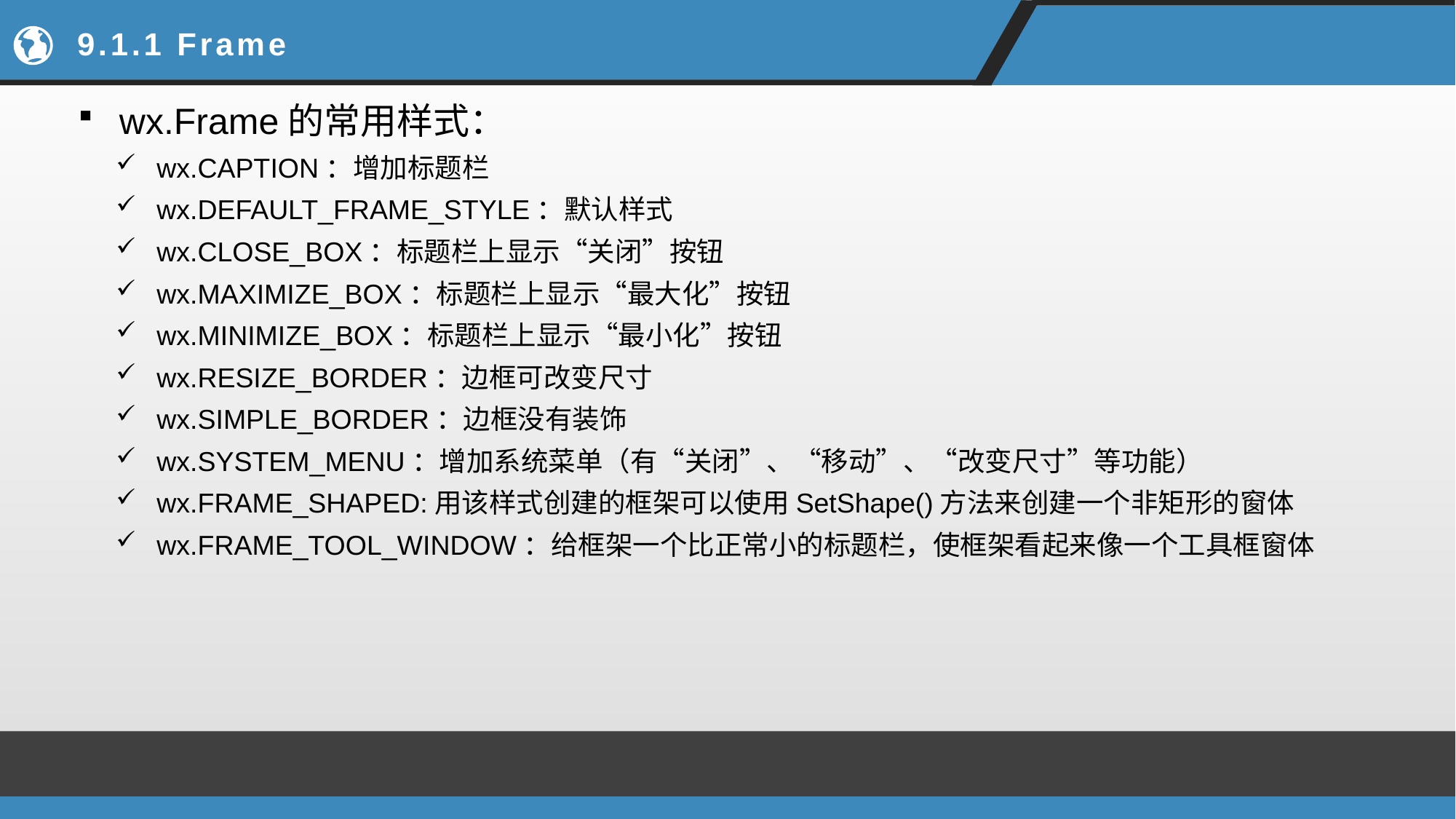

# 9.1.1 Frame

wx.Frame的常用样式：
wx.CAPTION：增加标题栏
wx.DEFAULT_FRAME_STYLE：默认样式
wx.CLOSE_BOX：标题栏上显示“关闭”按钮
wx.MAXIMIZE_BOX：标题栏上显示“最大化”按钮
wx.MINIMIZE_BOX：标题栏上显示“最小化”按钮
wx.RESIZE_BORDER：边框可改变尺寸
wx.SIMPLE_BORDER：边框没有装饰
wx.SYSTEM_MENU：增加系统菜单（有“关闭”、“移动”、“改变尺寸”等功能）
wx.FRAME_SHAPED:用该样式创建的框架可以使用SetShape()方法来创建一个非矩形的窗体
wx.FRAME_TOOL_WINDOW：给框架一个比正常小的标题栏，使框架看起来像一个工具框窗体